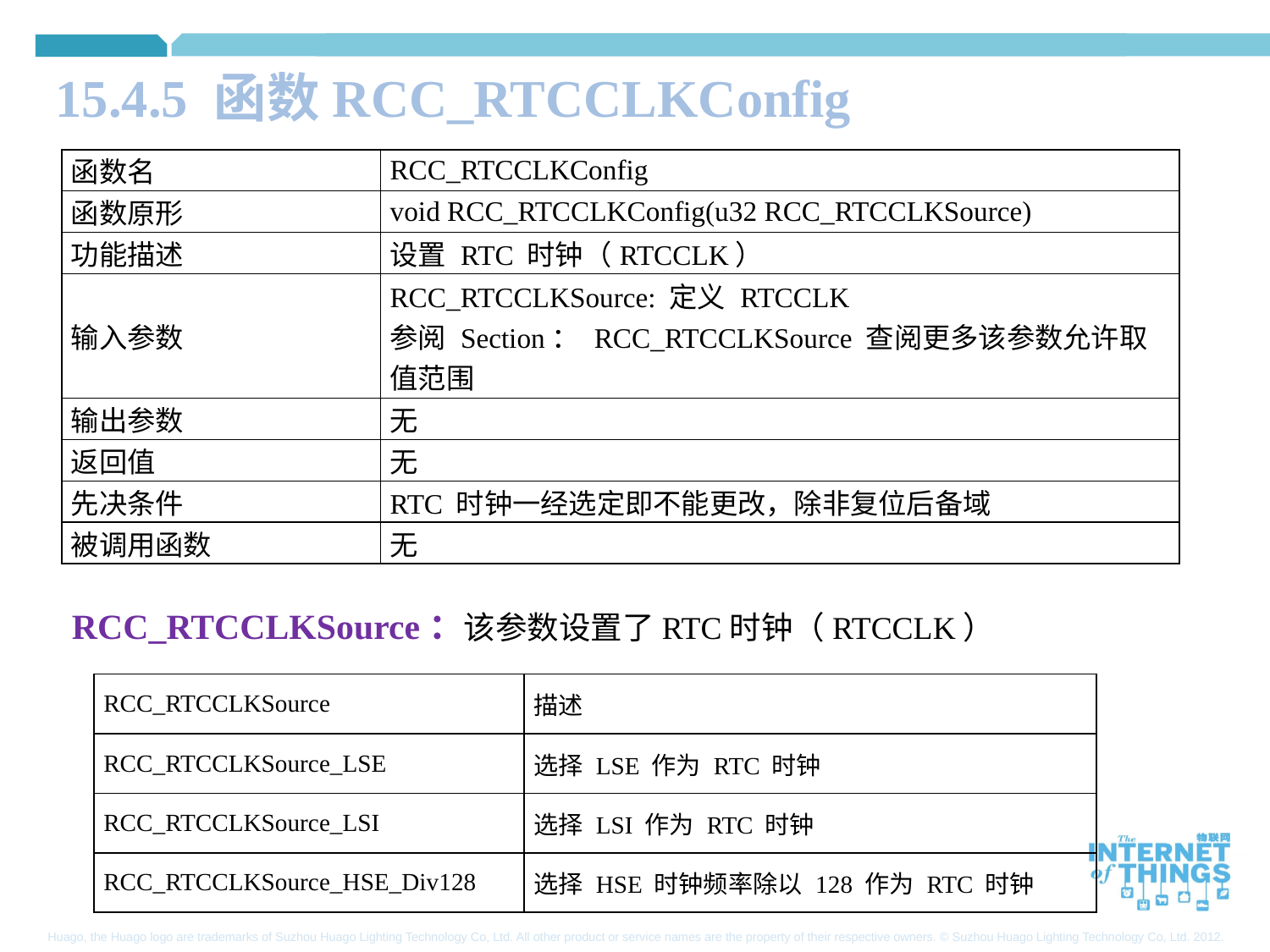

15.4.5 函数RCC_RTCCLKConfig
| 函数名 | RCC\_RTCCLKConfig |
| --- | --- |
| 函数原形 | void RCC\_RTCCLKConfig(u32 RCC\_RTCCLKSource) |
| 功能描述 | 设置 RTC 时钟（RTCCLK） |
| 输入参数 | RCC\_RTCCLKSource: 定义 RTCCLK 参阅 Section： RCC\_RTCCLKSource 查阅更多该参数允许取值范围 |
| 输出参数 | 无 |
| 返回值 | 无 |
| 先决条件 | RTC 时钟一经选定即不能更改，除非复位后备域 |
| 被调用函数 | 无 |
RCC_RTCCLKSource：该参数设置了RTC时钟（RTCCLK）
| RCC\_RTCCLKSource | 描述 |
| --- | --- |
| RCC\_RTCCLKSource\_LSE | 选择 LSE 作为 RTC 时钟 |
| RCC\_RTCCLKSource\_LSI | 选择 LSI 作为 RTC 时钟 |
| RCC\_RTCCLKSource\_HSE\_Div128 | 选择 HSE 时钟频率除以 128 作为 RTC 时钟 |